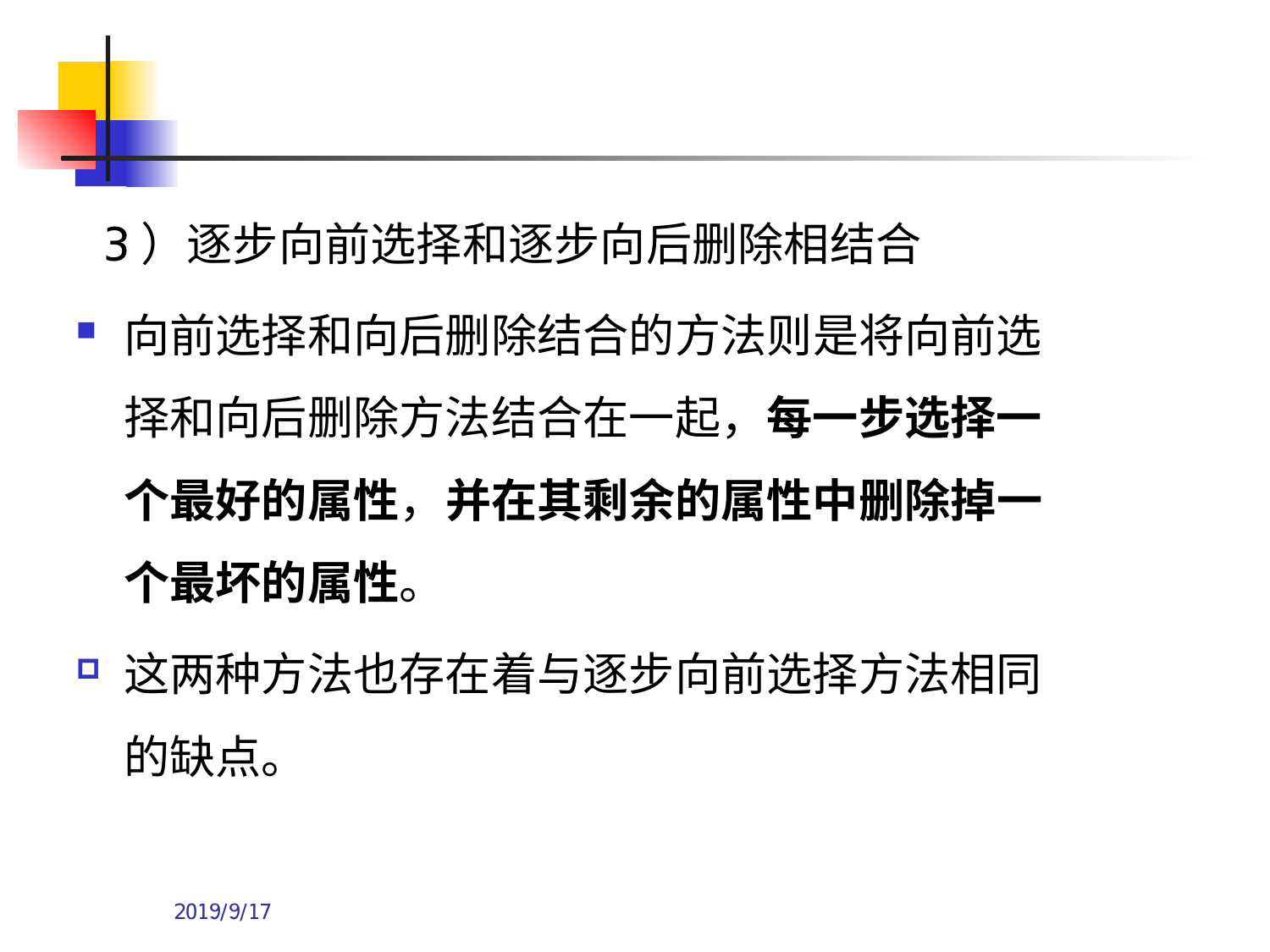

3）逐步向前选择和逐步向后删除相结合
向前选择和向后删除结合的方法则是将向前选择和向后删除方法结合在一起，每一步选择一个最好的属性，并在其剩余的属性中删除掉一个最坏的属性。
这两种方法也存在着与逐步向前选择方法相同的缺点。
2019/9/17
63